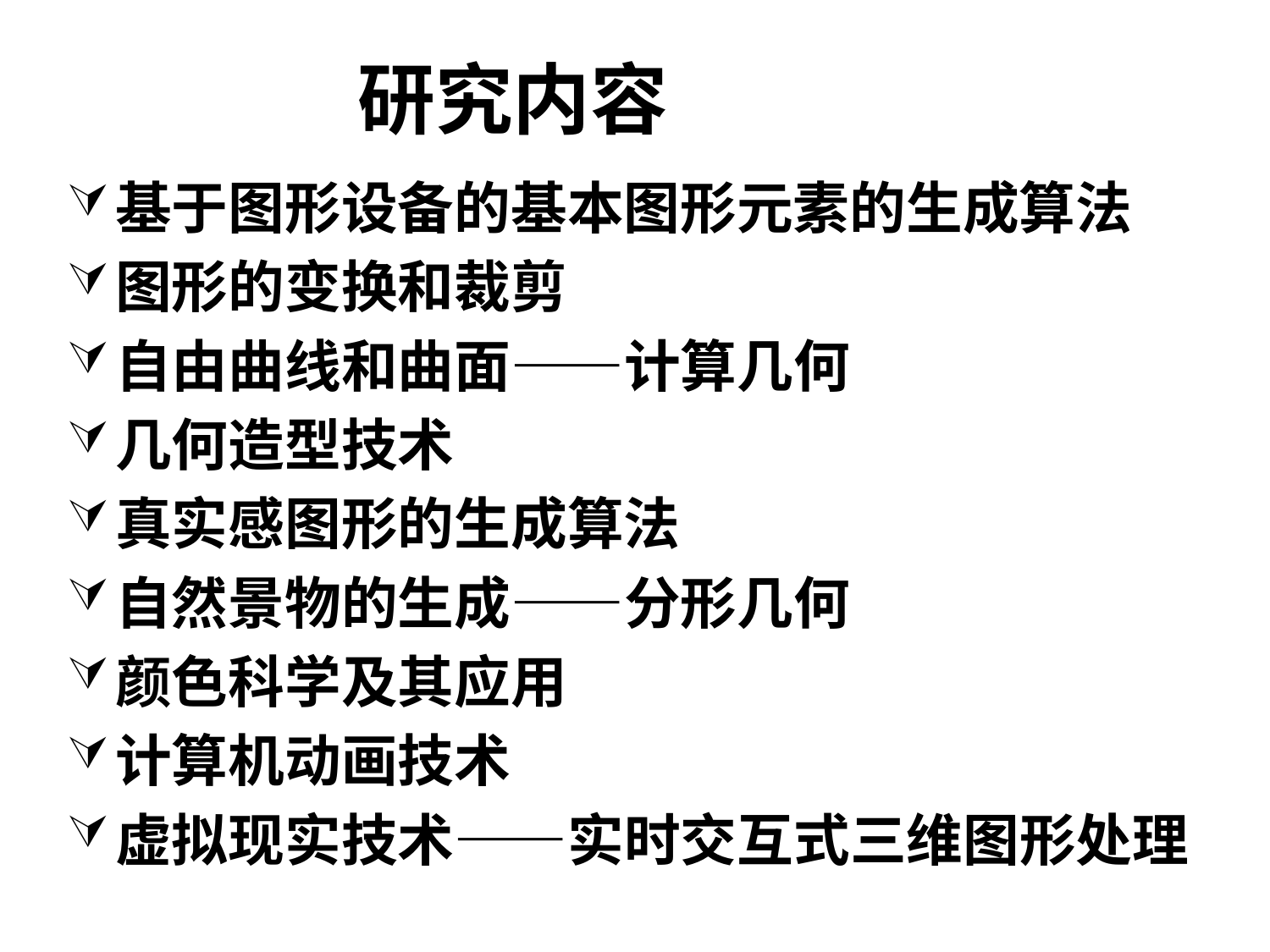

研究内容
基于图形设备的基本图形元素的生成算法
图形的变换和裁剪
自由曲线和曲面——计算几何
几何造型技术
真实感图形的生成算法
自然景物的生成——分形几何
颜色科学及其应用
计算机动画技术
虚拟现实技术——实时交互式三维图形处理